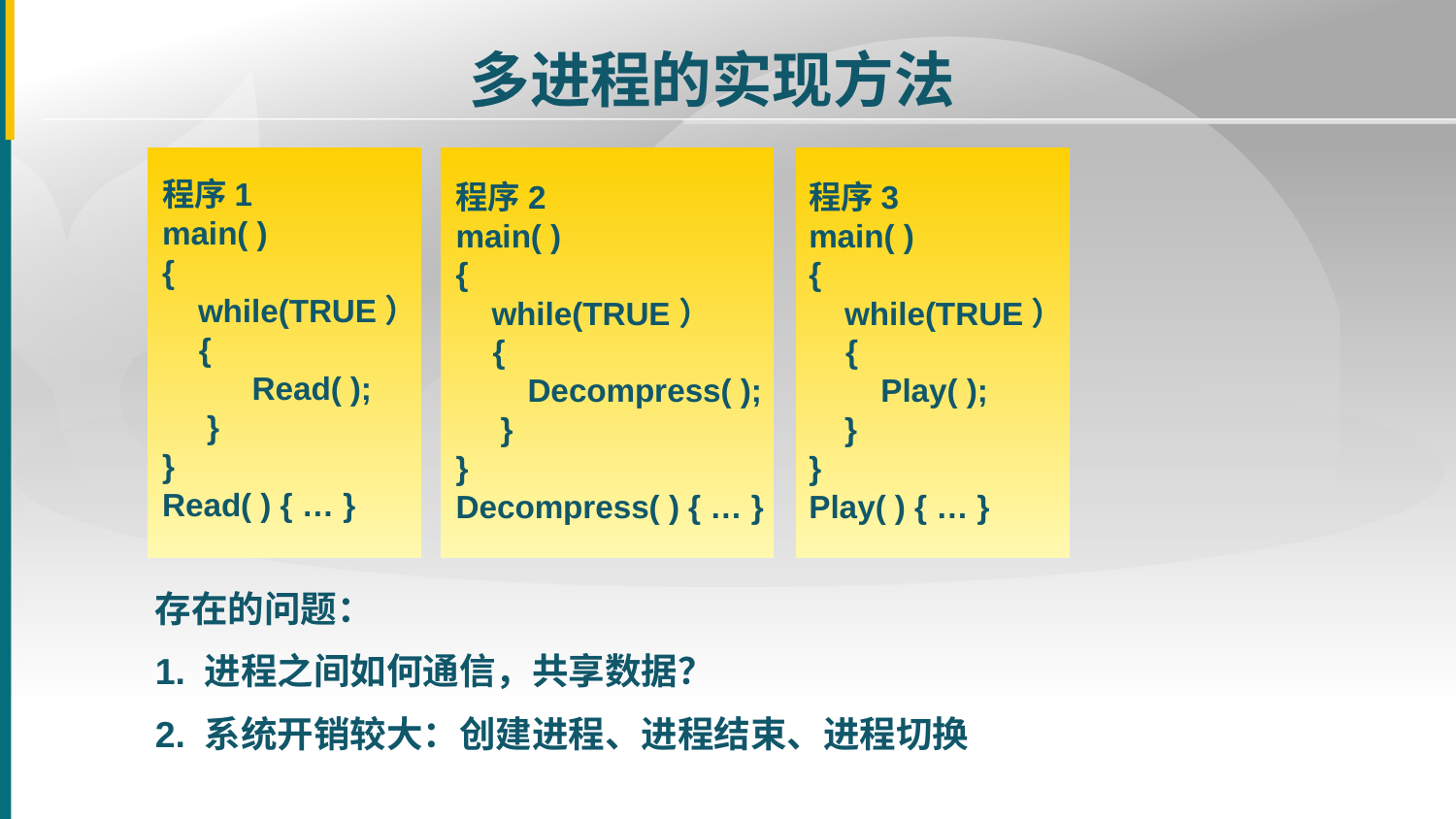

多进程的实现方法

程序1
main( )
{
    while(TRUE）
    {
          Read( );
     }
}
Read( ) { … }
程序2
main( )
{
    while(TRUE）
    {
        Decompress( );
     }
}
Decompress( ) { … }
程序3
main( )
{
    while(TRUE）
    {
        Play( );
    }
}
Play( ) { … }
存在的问题：
1. 进程之间如何通信，共享数据？
2. 系统开销较大：创建进程、进程结束、进程切换